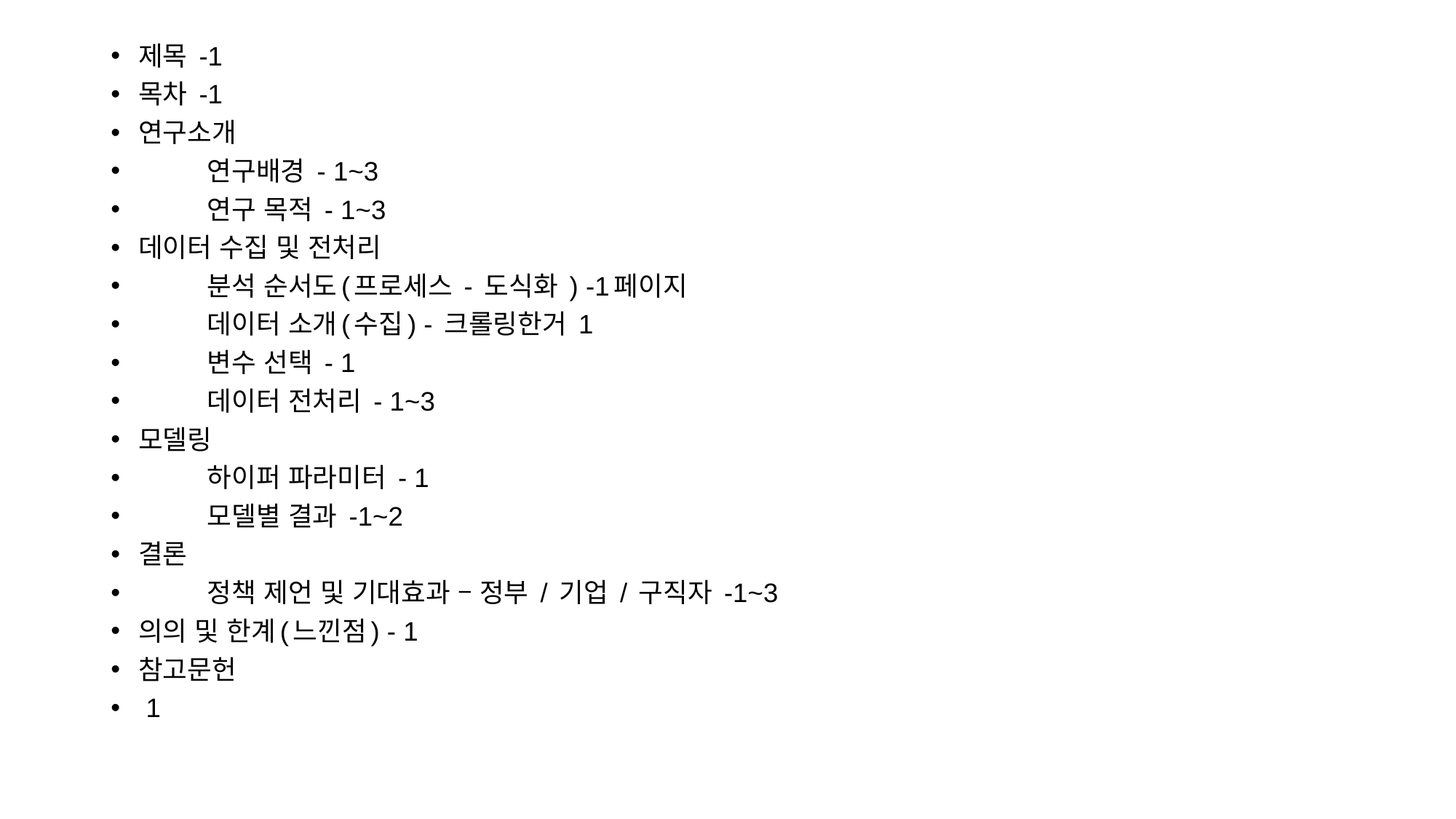

제목 -1
목차 -1
연구소개
	연구배경 - 1~3
	연구 목적 - 1~3
데이터 수집 및 전처리
	분석 순서도(프로세스 - 도식화 ) -1페이지
	데이터 소개(수집) - 크롤링한거 1
	변수 선택 - 1
	데이터 전처리 - 1~3
모델링
	하이퍼 파라미터 - 1
	모델별 결과 -1~2
결론
	정책 제언 및 기대효과 – 정부 / 기업 / 구직자 -1~3
의의 및 한계(느낀점) - 1
참고문헌
 1